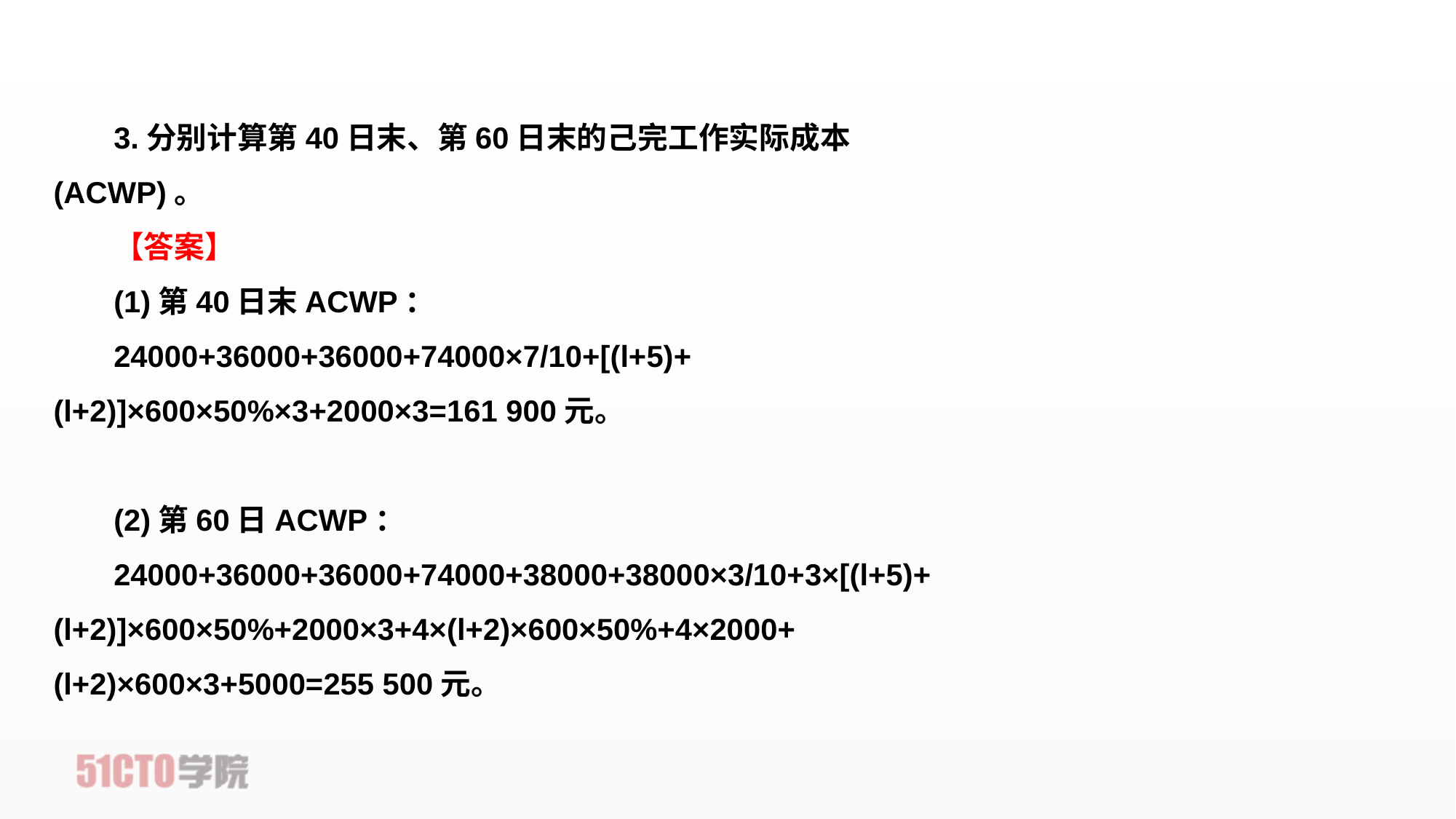

3.分别计算第40日末、第60日末的己完工作实际成本(ACWP)。
【答案】
(1)第40日末ACWP：
24000+36000+36000+74000×7/10+[(l+5)+(l+2)]×600×50%×3+2000×3=161 900元。

(2)第60日ACWP：
24000+36000+36000+74000+38000+38000×3/10+3×[(l+5)+(l+2)]×600×50%+2000×3+4×(l+2)×600×50%+4×2000+(l+2)×600×3+5000=255 500元。